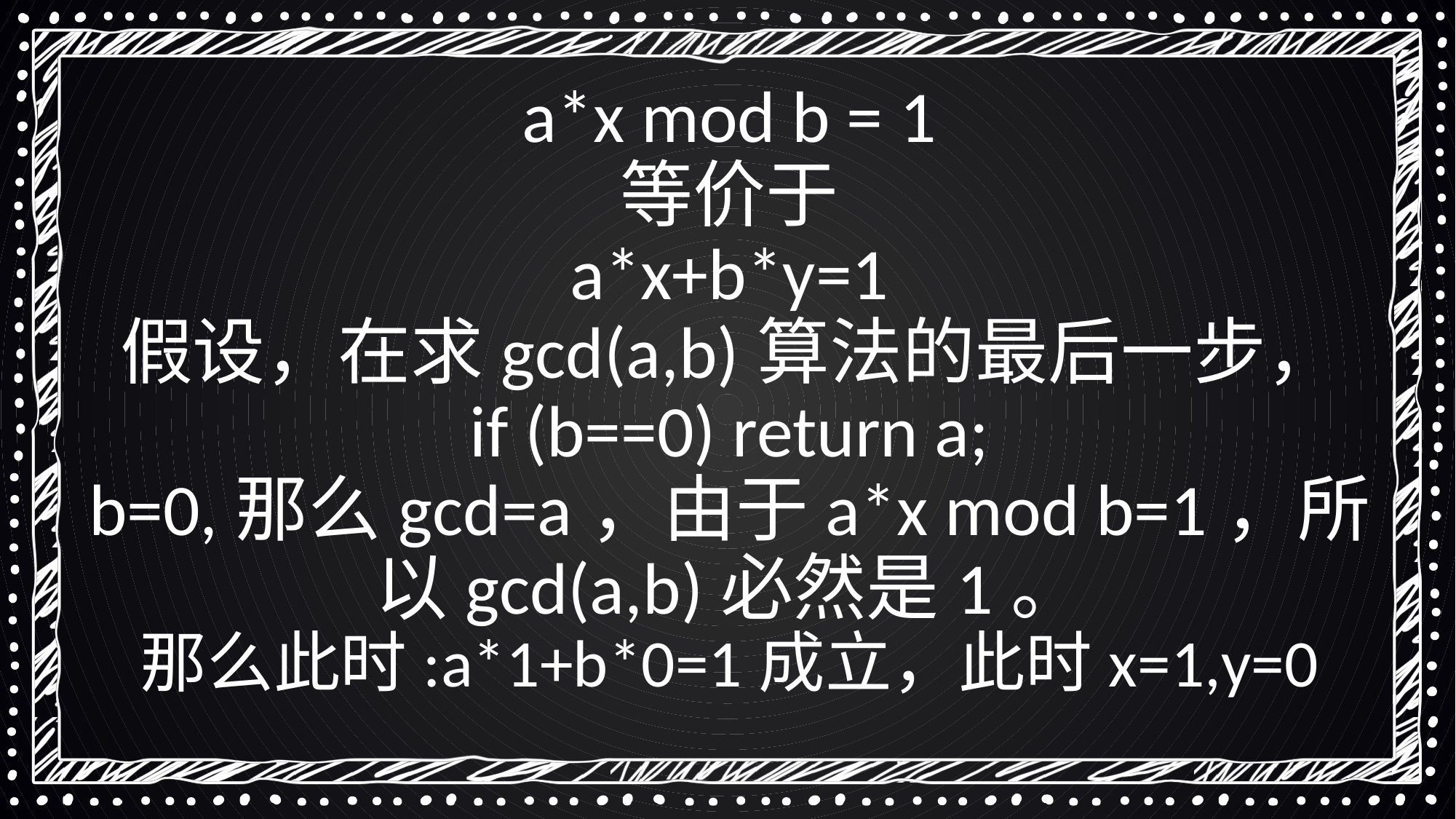

a*x mod b = 1
等价于
a*x+b*y=1
假设，在求gcd(a,b)算法的最后一步，
if (b==0) return a;
b=0,那么gcd=a，由于a*x mod b=1，所以gcd(a,b)必然是1。
那么此时:a*1+b*0=1成立，此时x=1,y=0